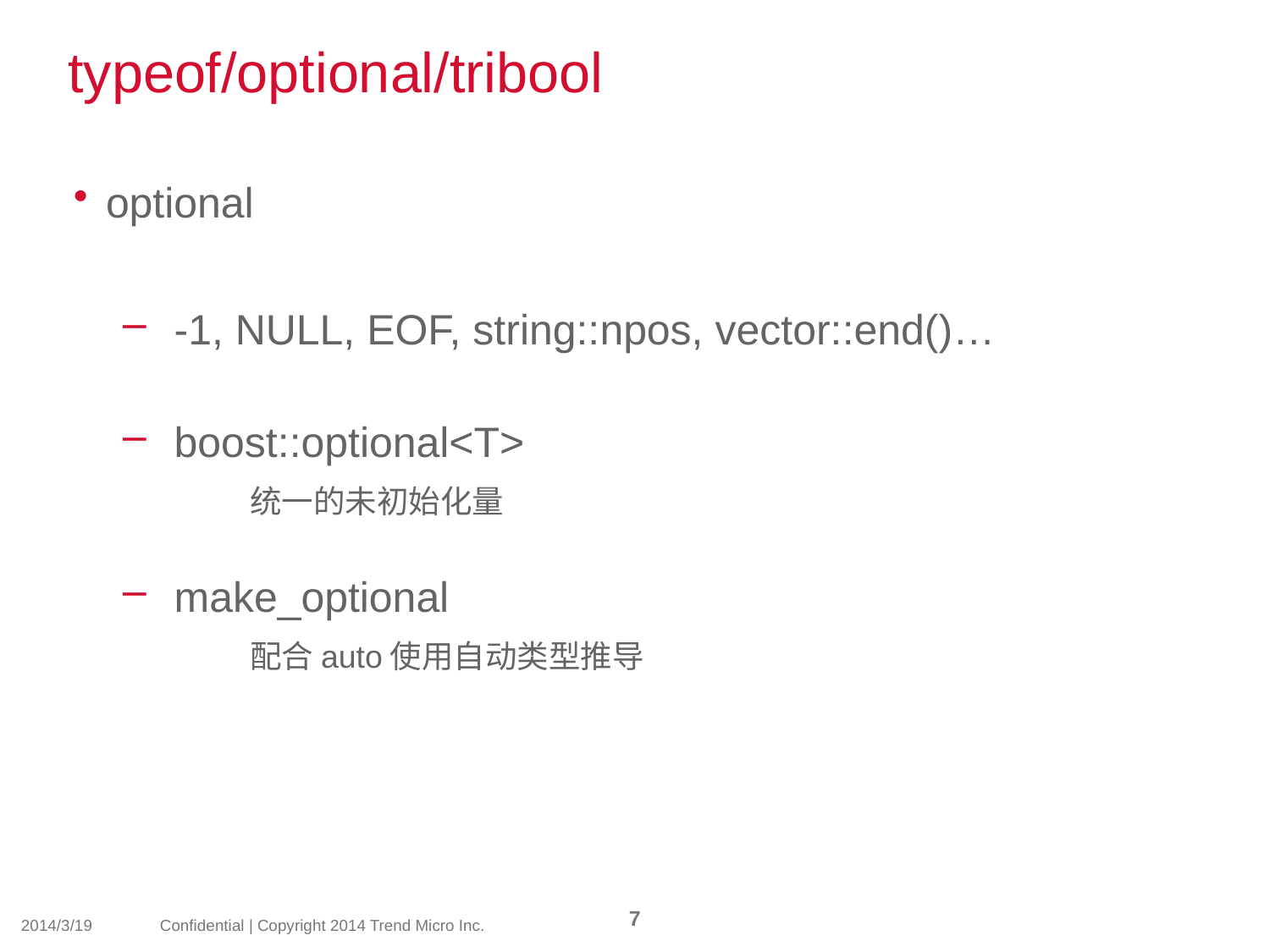

# typeof/optional/tribool
optional

-1, NULL, EOF, string::npos, vector::end()…

boost::optional<T>
	统一的未初始化量

make_optional
	配合auto使用自动类型推导

7
2014/3/19
Confidential | Copyright 2014 Trend Micro Inc.